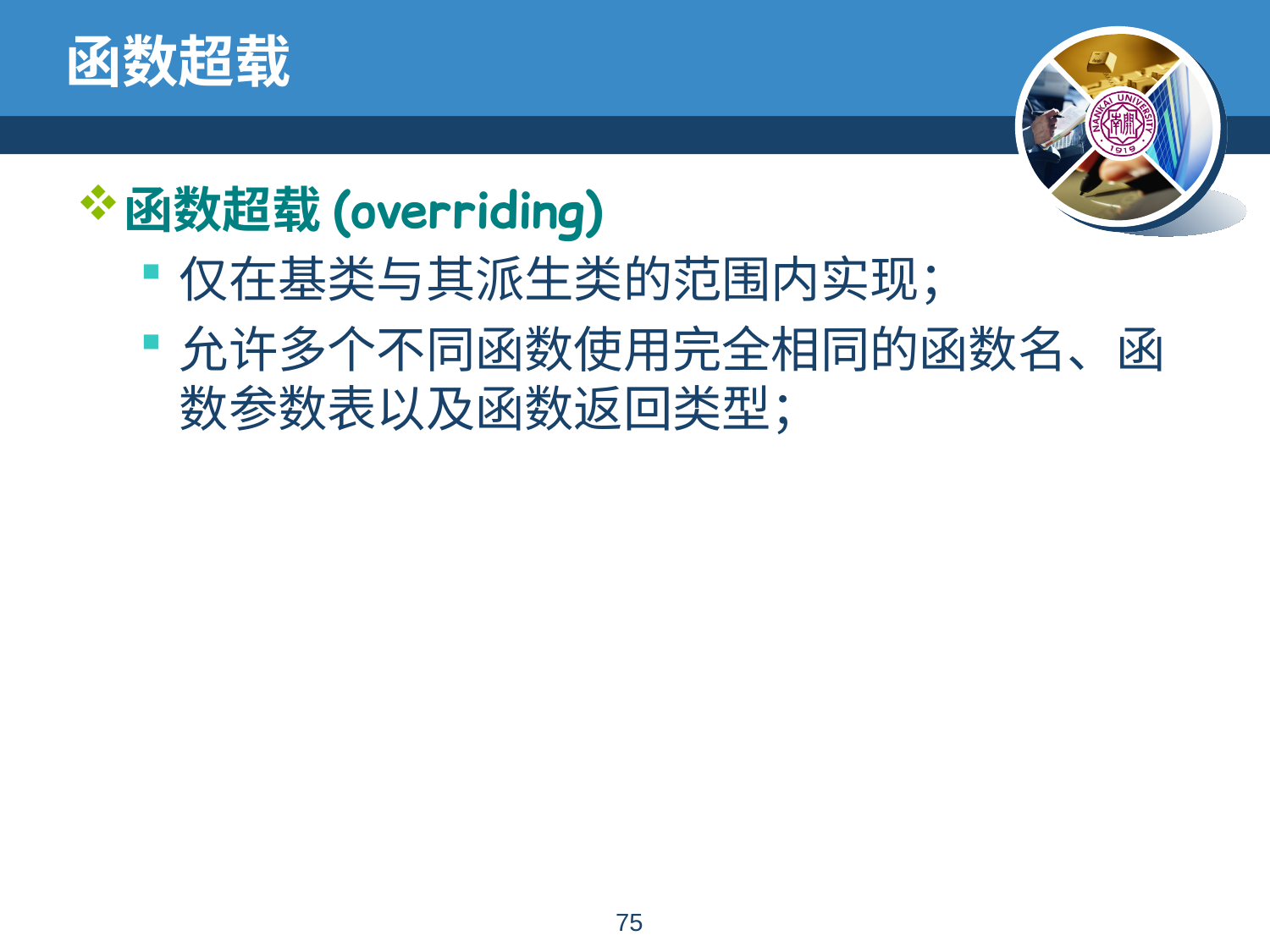

# 函数超载
函数超载(overriding)
仅在基类与其派生类的范围内实现；
允许多个不同函数使用完全相同的函数名、函数参数表以及函数返回类型；

75